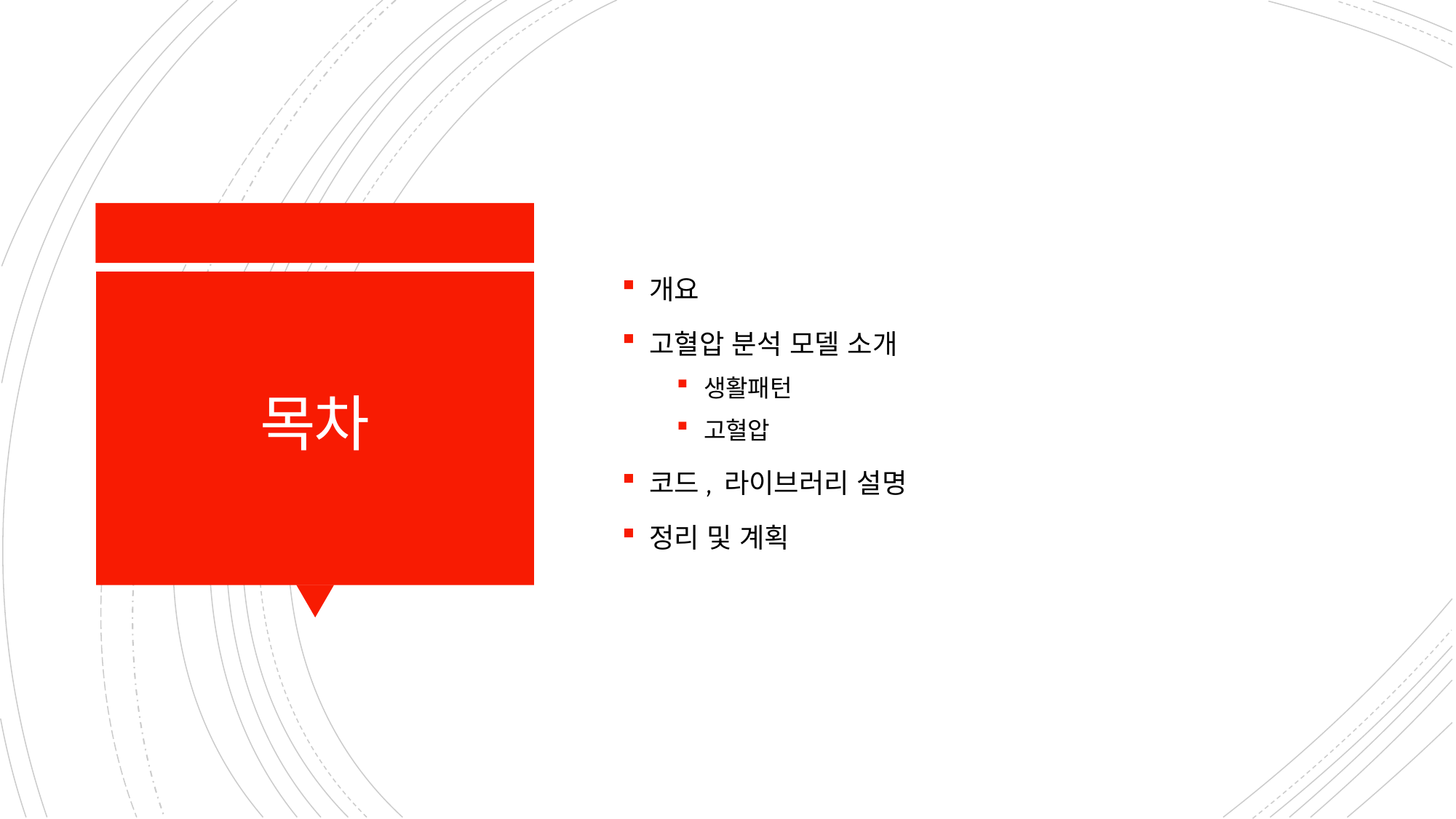

개요
고혈압 분석 모델 소개
생활패턴
고혈압
코드, 라이브러리 설명
정리 및 계획
# 목차